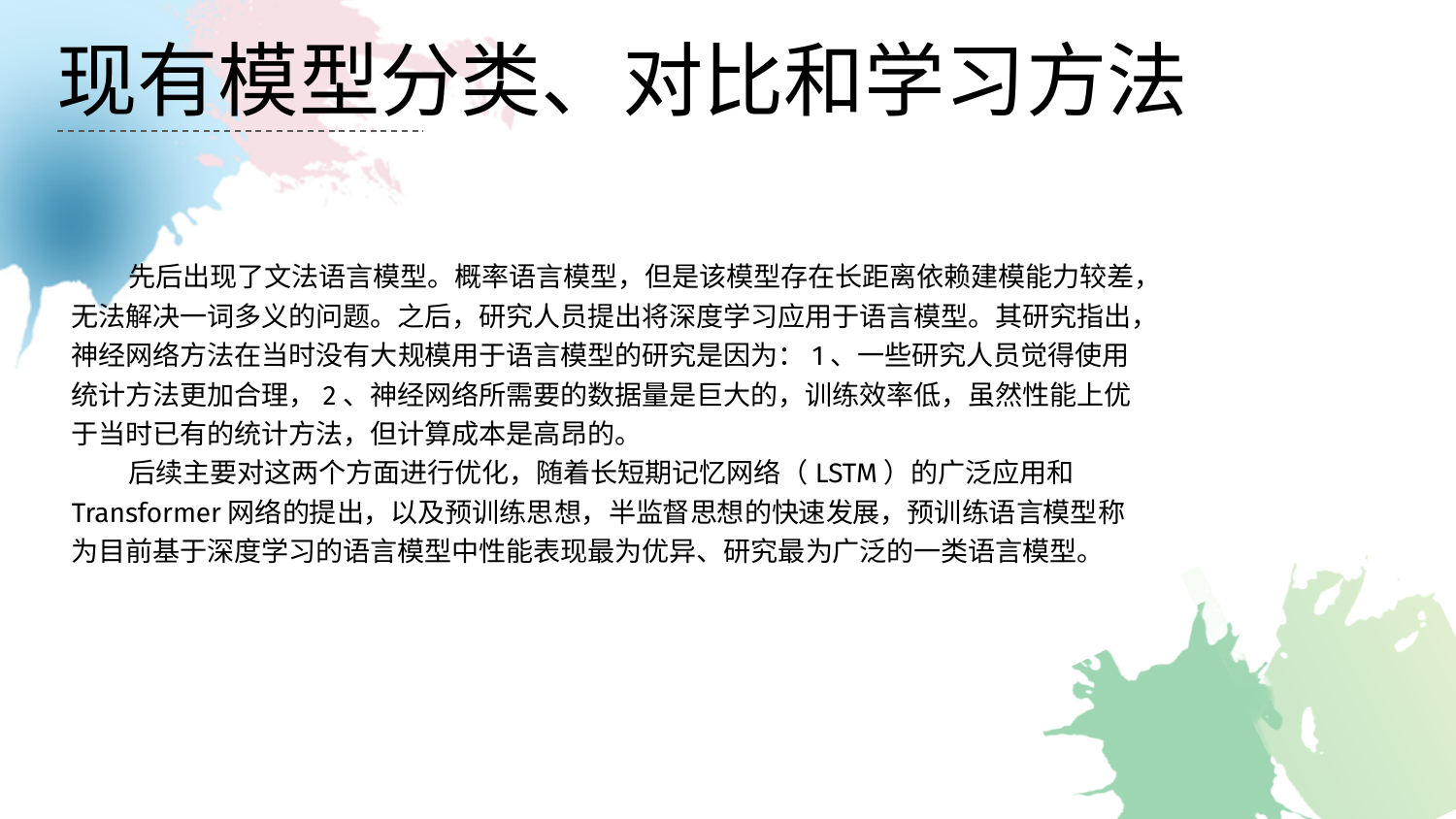

现有模型分类、对比和学习方法
先后出现了文法语言模型。概率语言模型，但是该模型存在长距离依赖建模能力较差，无法解决一词多义的问题。之后，研究人员提出将深度学习应用于语言模型。其研究指出，神经网络方法在当时没有大规模用于语言模型的研究是因为：1、一些研究人员觉得使用统计方法更加合理，2、神经网络所需要的数据量是巨大的，训练效率低，虽然性能上优于当时已有的统计方法，但计算成本是高昂的。
后续主要对这两个方面进行优化，随着长短期记忆网络（LSTM）的广泛应用和Transformer网络的提出，以及预训练思想，半监督思想的快速发展，预训练语言模型称为目前基于深度学习的语言模型中性能表现最为优异、研究最为广泛的一类语言模型。